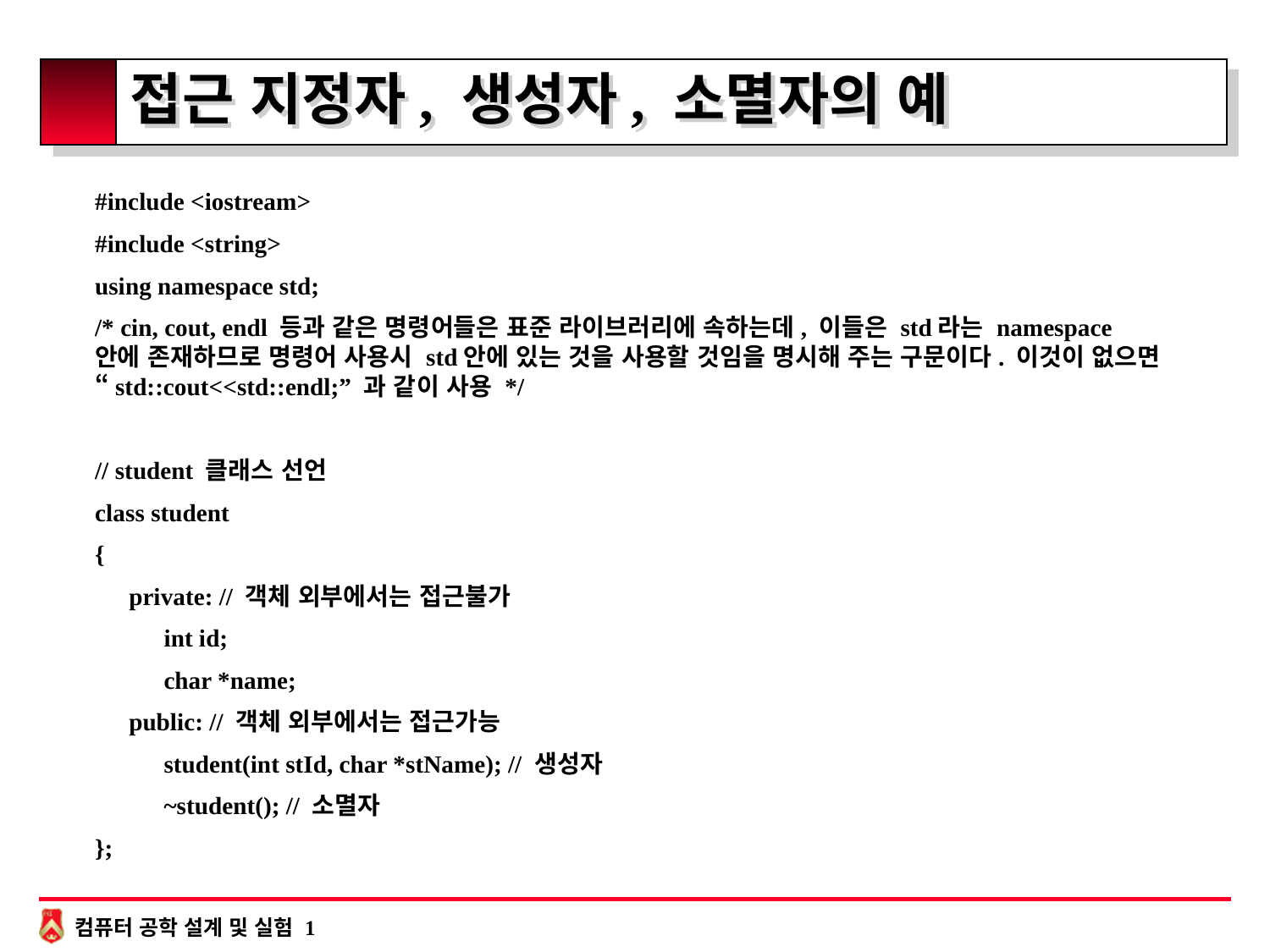

# 접근 지정자, 생성자, 소멸자의 예
#include <iostream>
#include <string>
using namespace std;
/* cin, cout, endl 등과 같은 명령어들은 표준 라이브러리에 속하는데, 이들은 std라는 namespace안에 존재하므로 명령어 사용시 std안에 있는 것을 사용할 것임을 명시해 주는 구문이다. 이것이 없으면 “std::cout<<std::endl;” 과 같이 사용 */

// student 클래스 선언
class student
{
     private: // 객체 외부에서는 접근불가
          int id;
          char *name;
     public: // 객체 외부에서는 접근가능
          student(int stId, char *stName); // 생성자
          ~student(); // 소멸자
};